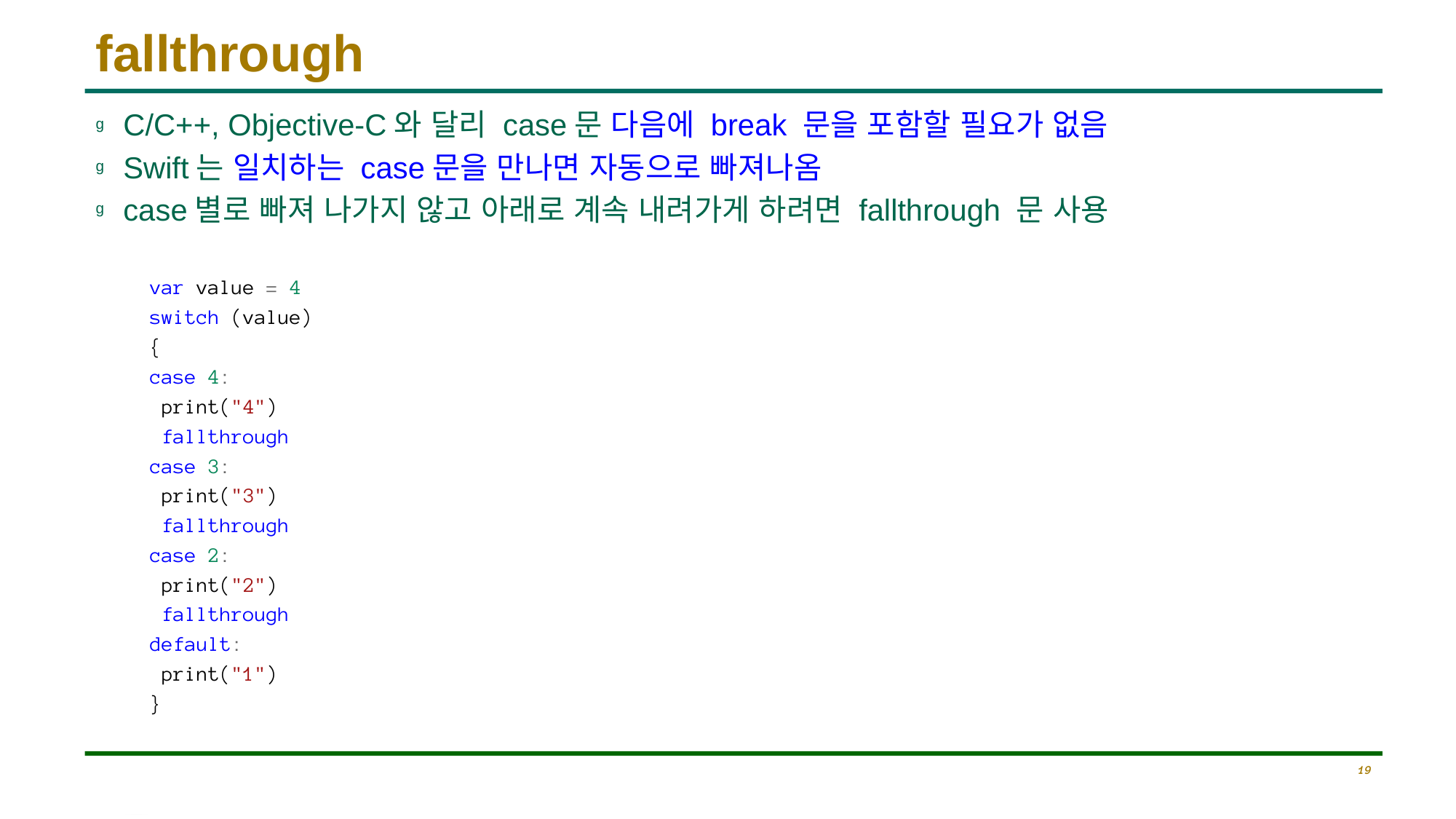

# fallthrough
C/C++, Objective-C와 달리 case문 다음에 break 문을 포함할 필요가 없음
Swift는 일치하는 case문을 만나면 자동으로 빠져나옴
case별로 빠져 나가지 않고 아래로 계속 내려가게 하려면 fallthrough 문 사용

var value = 4
switch (value)
{
case 4:
 print("4")
 fallthrough
case 3:
 print("3")
 fallthrough
case 2:
 print("2")
 fallthrough
default:
 print("1")
}